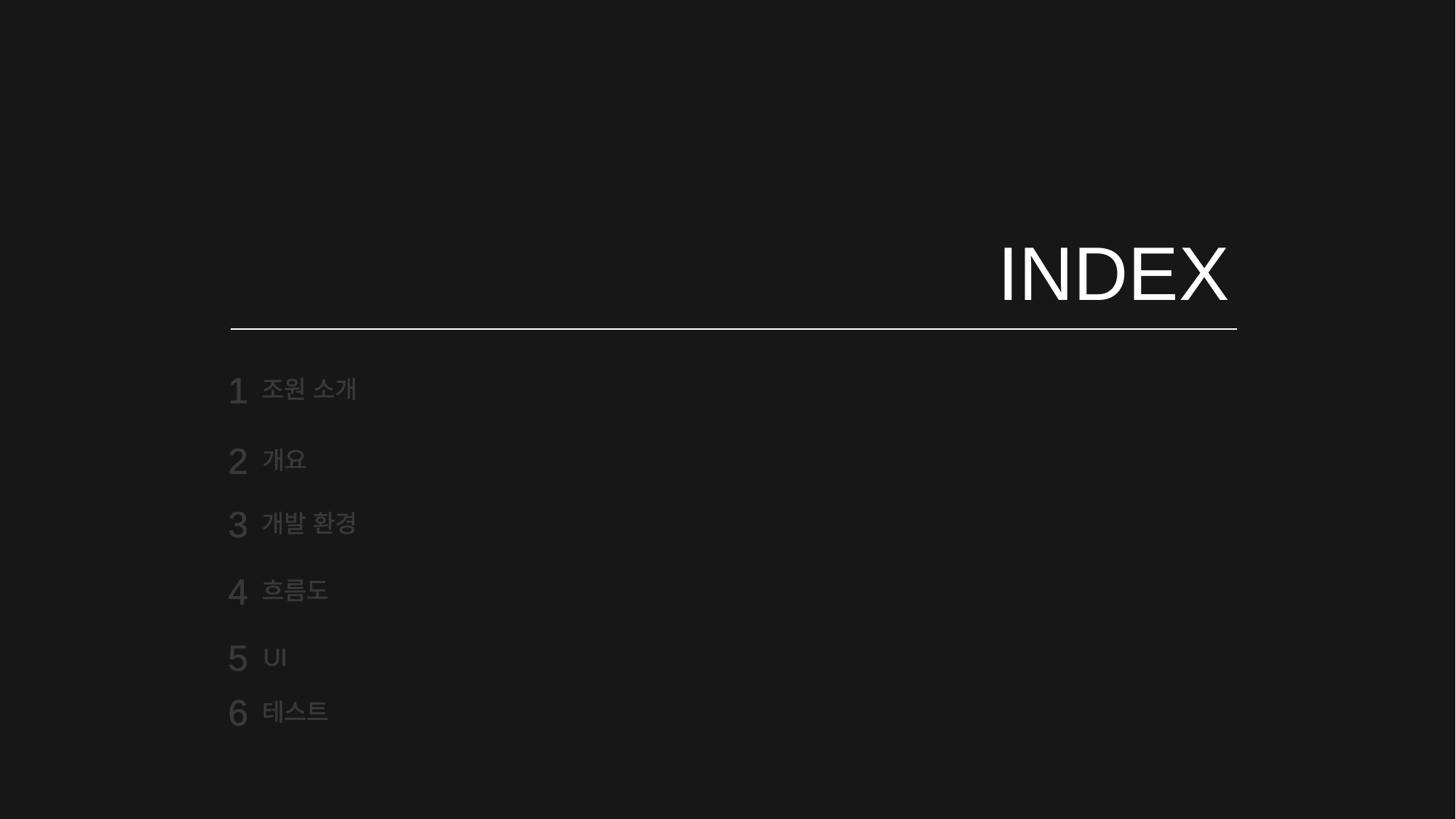

INDEX
1
조원 소개
2
개요
3
개발 환경
4
흐름도
5
UI
6
테스트